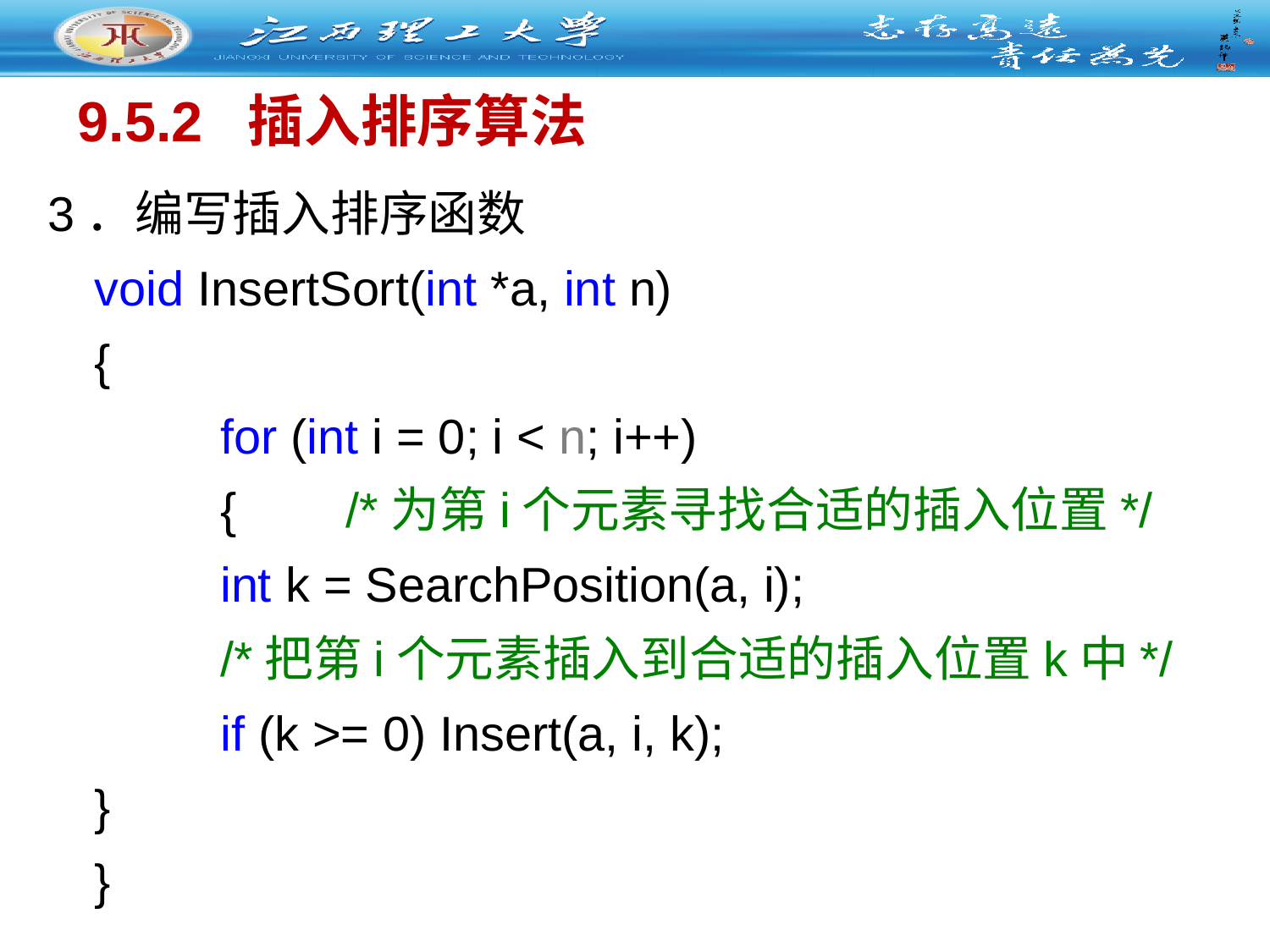

# 9.5.2  插入排序算法
3．编写插入排序函数
void InsertSort(int *a, int n)
{
 	for (int i = 0; i < n; i++)
 	{	/*为第i个元素寻找合适的插入位置*/
 		int k = SearchPosition(a, i);
 		/*把第i个元素插入到合适的插入位置k中*/
 		if (k >= 0) Insert(a, i, k);
	}
}